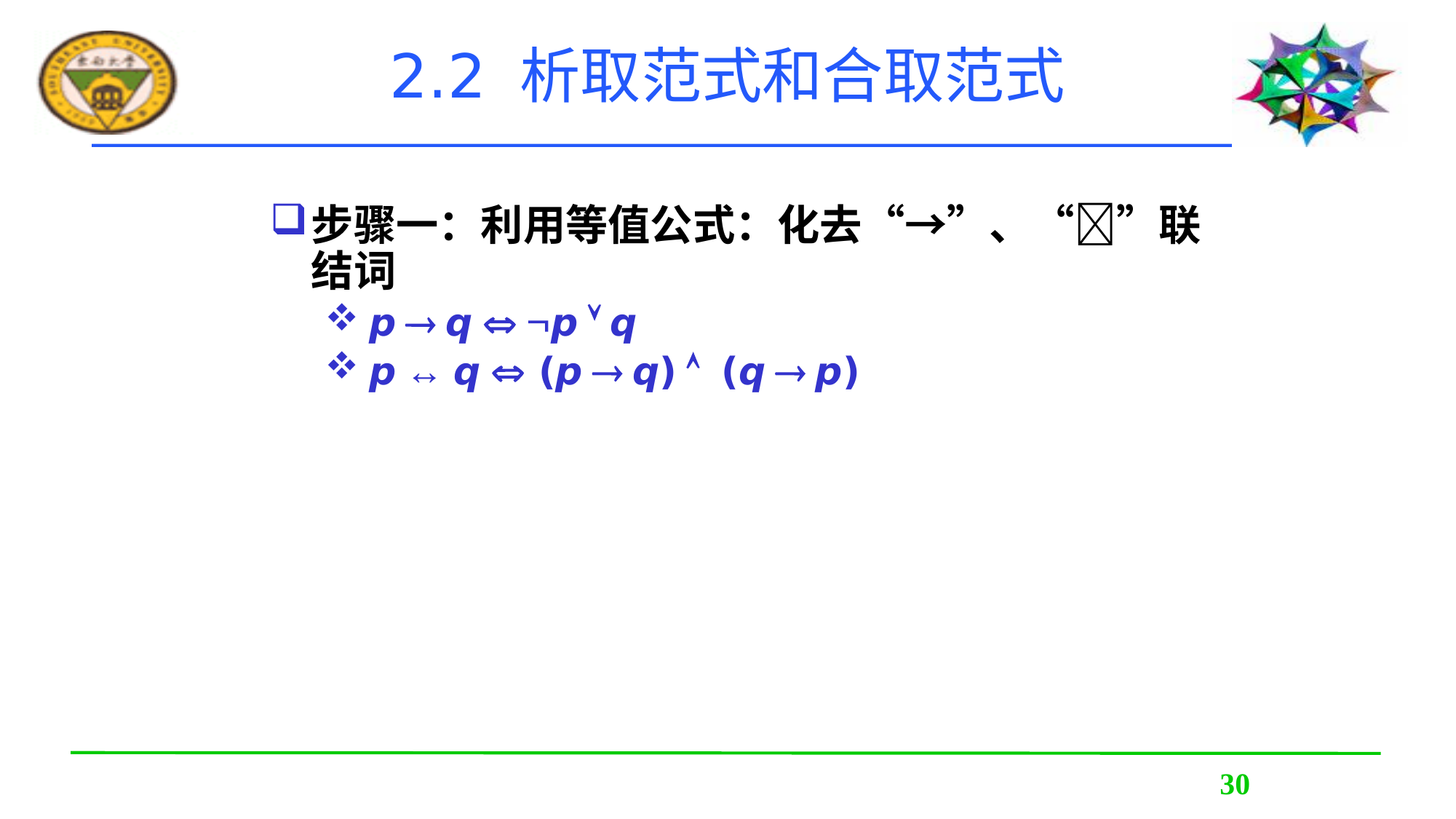

# 2.2 析取范式和合取范式
步骤一：利用等值公式：化去“→”、“↔”联结词
 p → q ⇔ ¬p ∨ q
 p ↔ q ⇔ (p → q) ∧  (q → p)